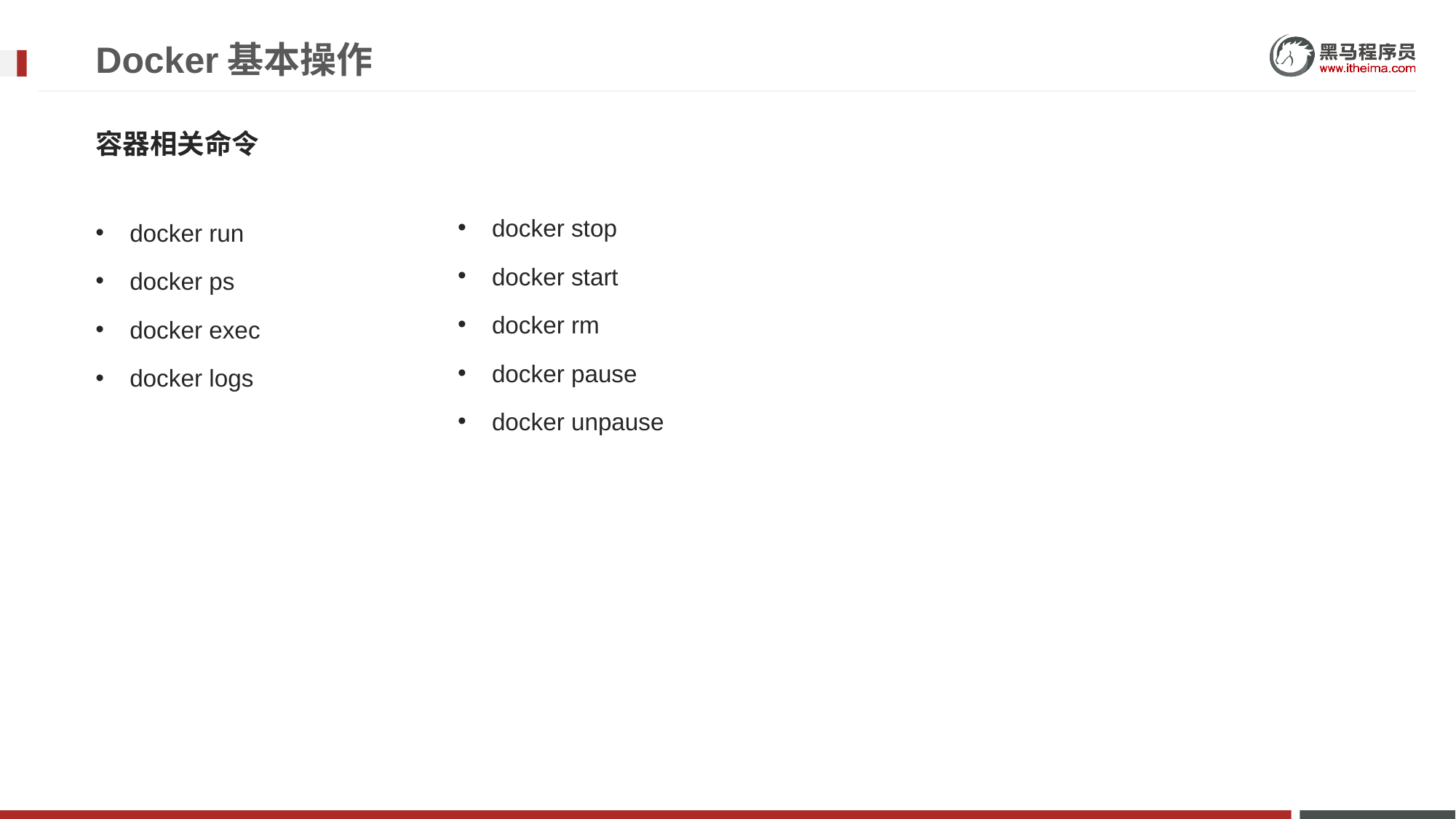

# Docker基本操作
容器相关命令
docker stop
docker start
docker rm
docker pause
docker unpause

docker run
docker ps
docker exec
docker logs